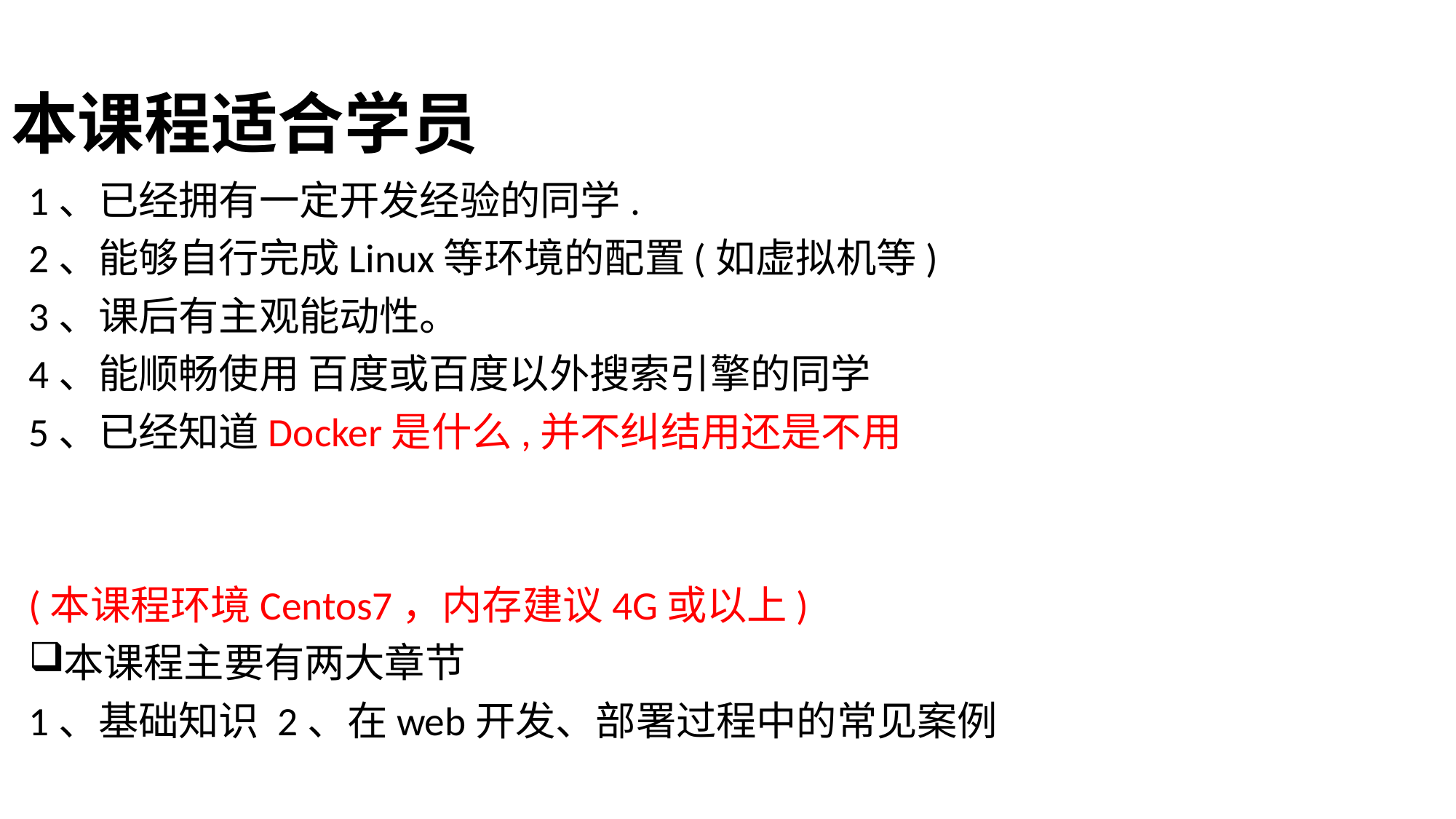

# 本课程适合学员
1、已经拥有一定开发经验的同学.
2、能够自行完成Linux等环境的配置(如虚拟机等)
3、课后有主观能动性。
4、能顺畅使用 百度或百度以外搜索引擎的同学
5、已经知道Docker是什么,并不纠结用还是不用

(本课程环境Centos7，内存建议4G或以上)
本课程主要有两大章节
1、基础知识 2、在web开发、部署过程中的常见案例